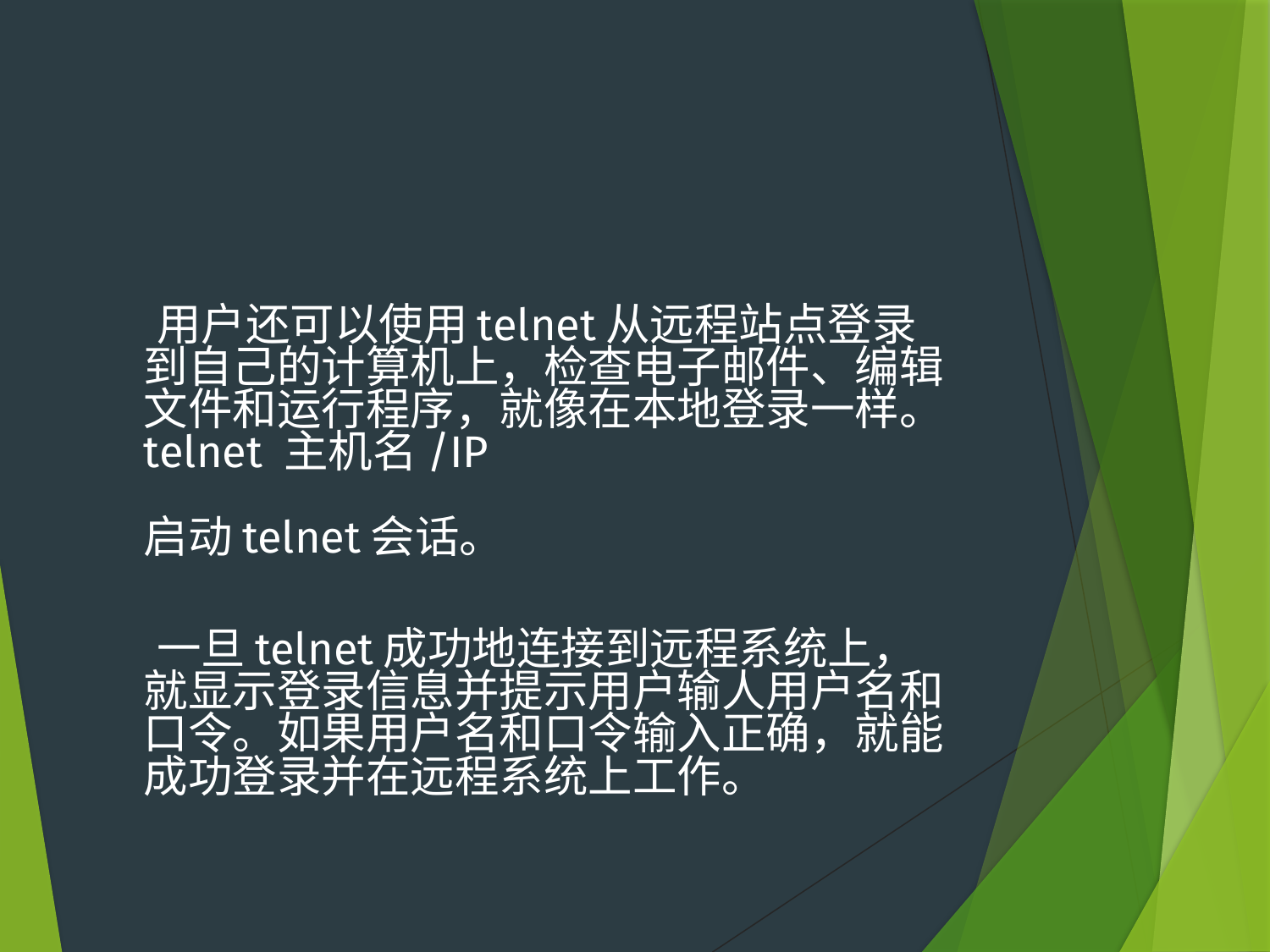

#
     用户还可以使用telnet从远程站点登录到自己的计算机上，检查电子邮件、编辑文件和运行程序，就像在本地登录一样。
telnet 主机名/IP
启动telnet会话。
     一旦telnet成功地连接到远程系统上，就显示登录信息并提示用户输人用户名和口令。如果用户名和口令输入正确，就能成功登录并在远程系统上工作。